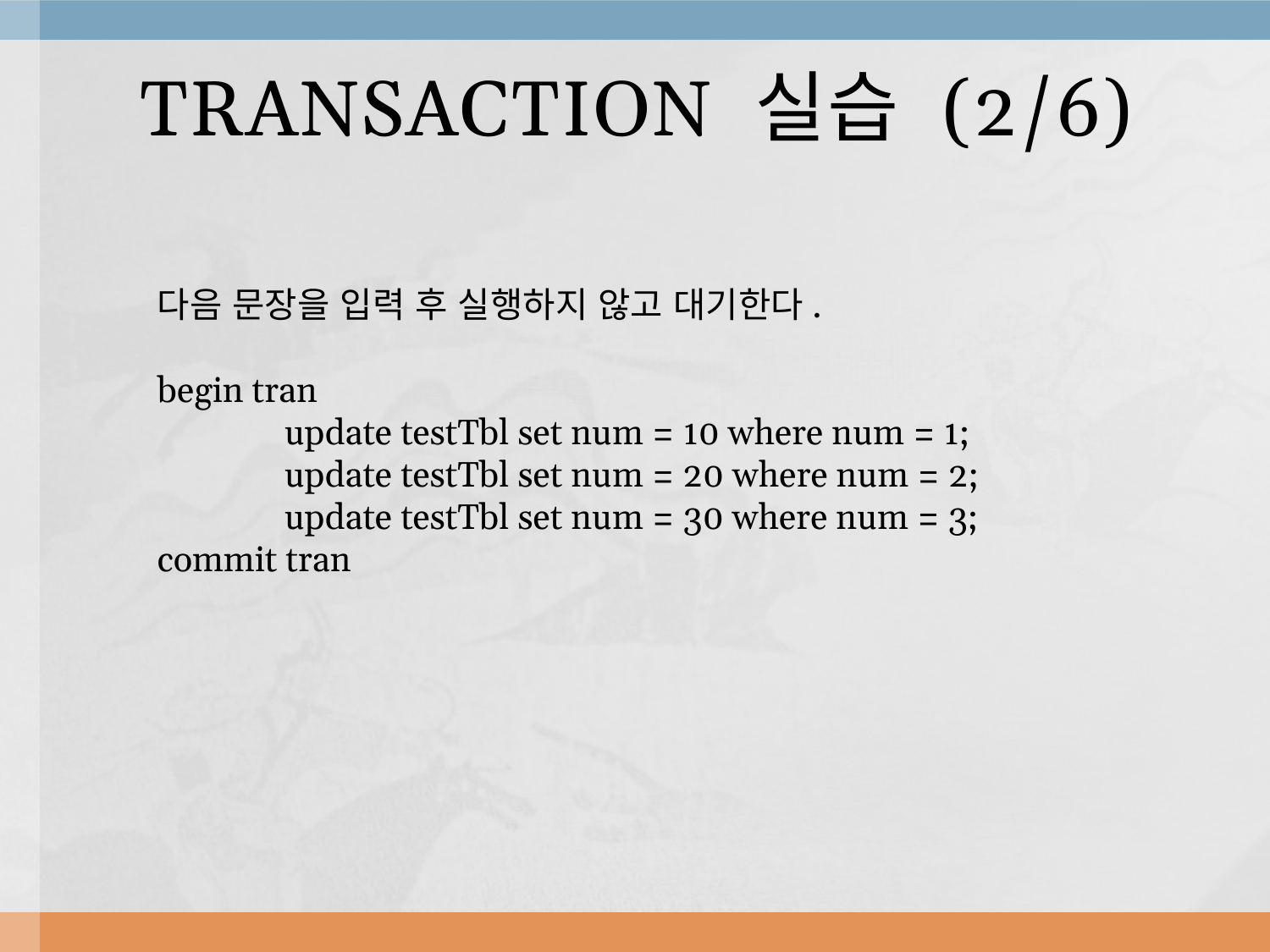

# TRANSACTION 실습 (2/6)
다음 문장을 입력 후 실행하지 않고 대기한다.

begin tran
	update testTbl set num = 10 where num = 1;
	update testTbl set num = 20 where num = 2;
	update testTbl set num = 30 where num = 3;
commit tran